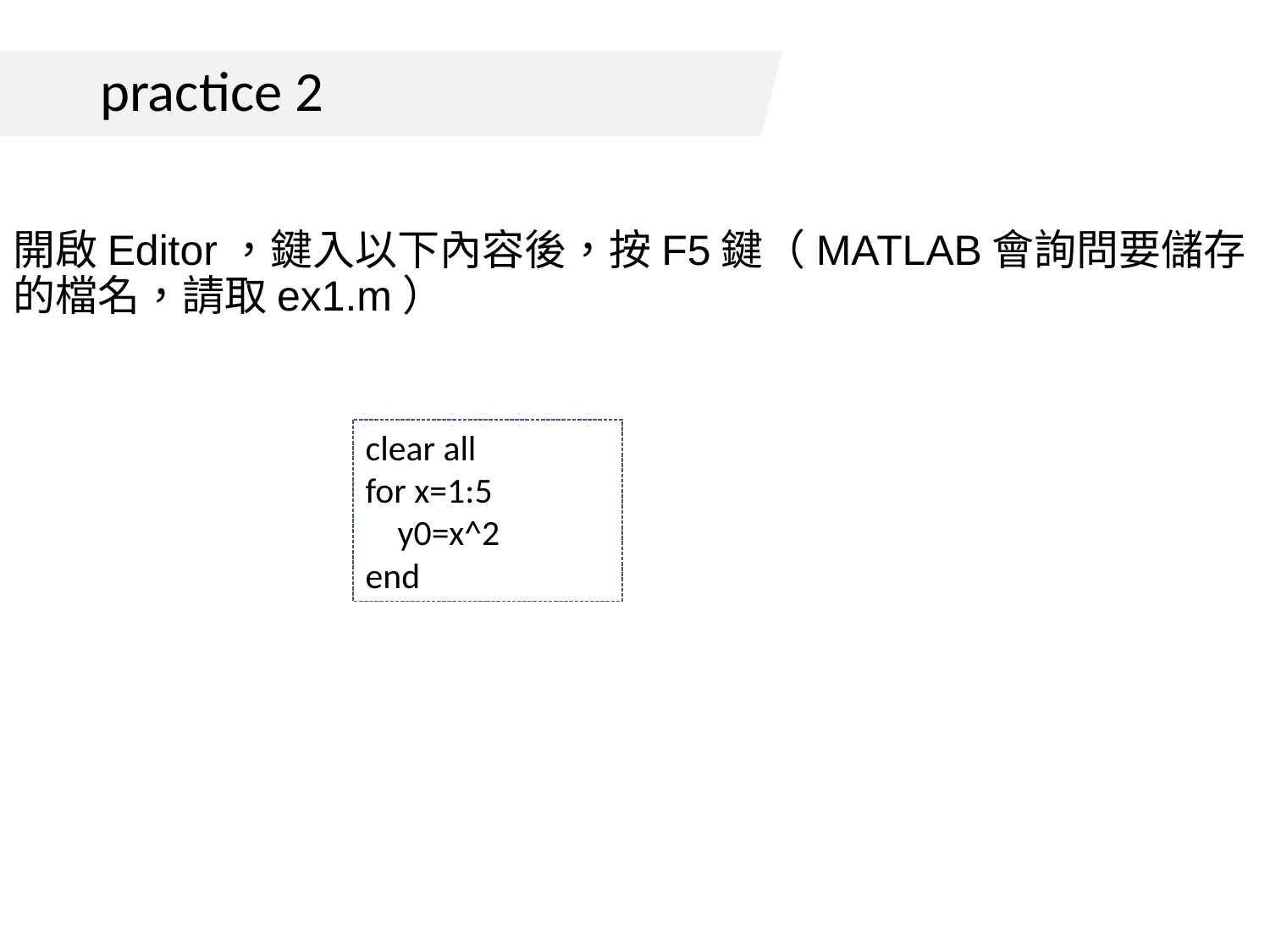

# practice 2
開啟Editor，鍵入以下內容後，按F5鍵（MATLAB會詢問要儲存的檔名，請取ex1.m）

clear all
for x=1:5
    y0=x^2
end